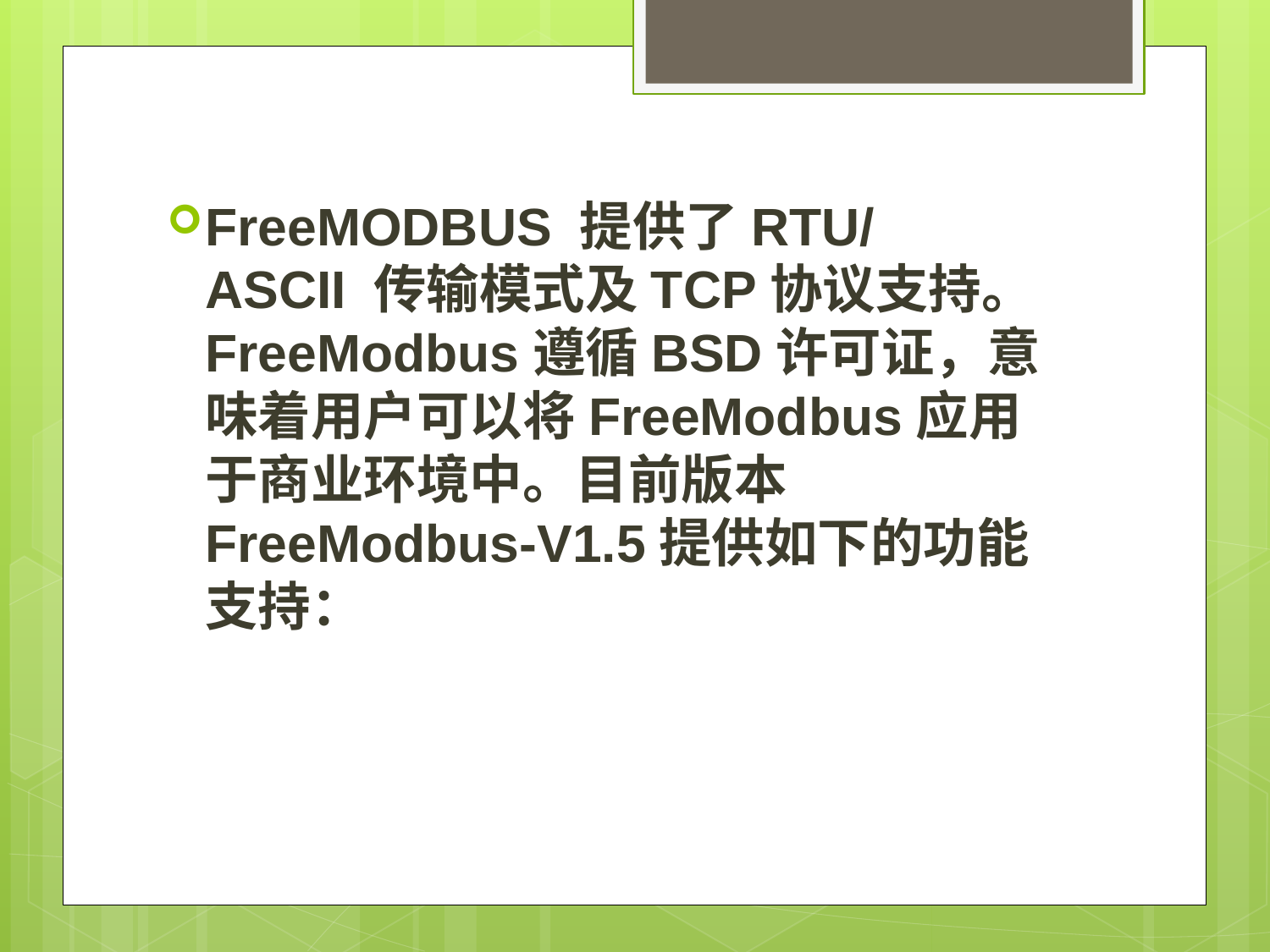

FreeMODBUS 提供了RTU/ASCII 传输模式及TCP协议支持。FreeModbus遵循BSD许可证，意味着用户可以将FreeModbus应用于商业环境中。目前版本FreeModbus-V1.5提供如下的功能支持：